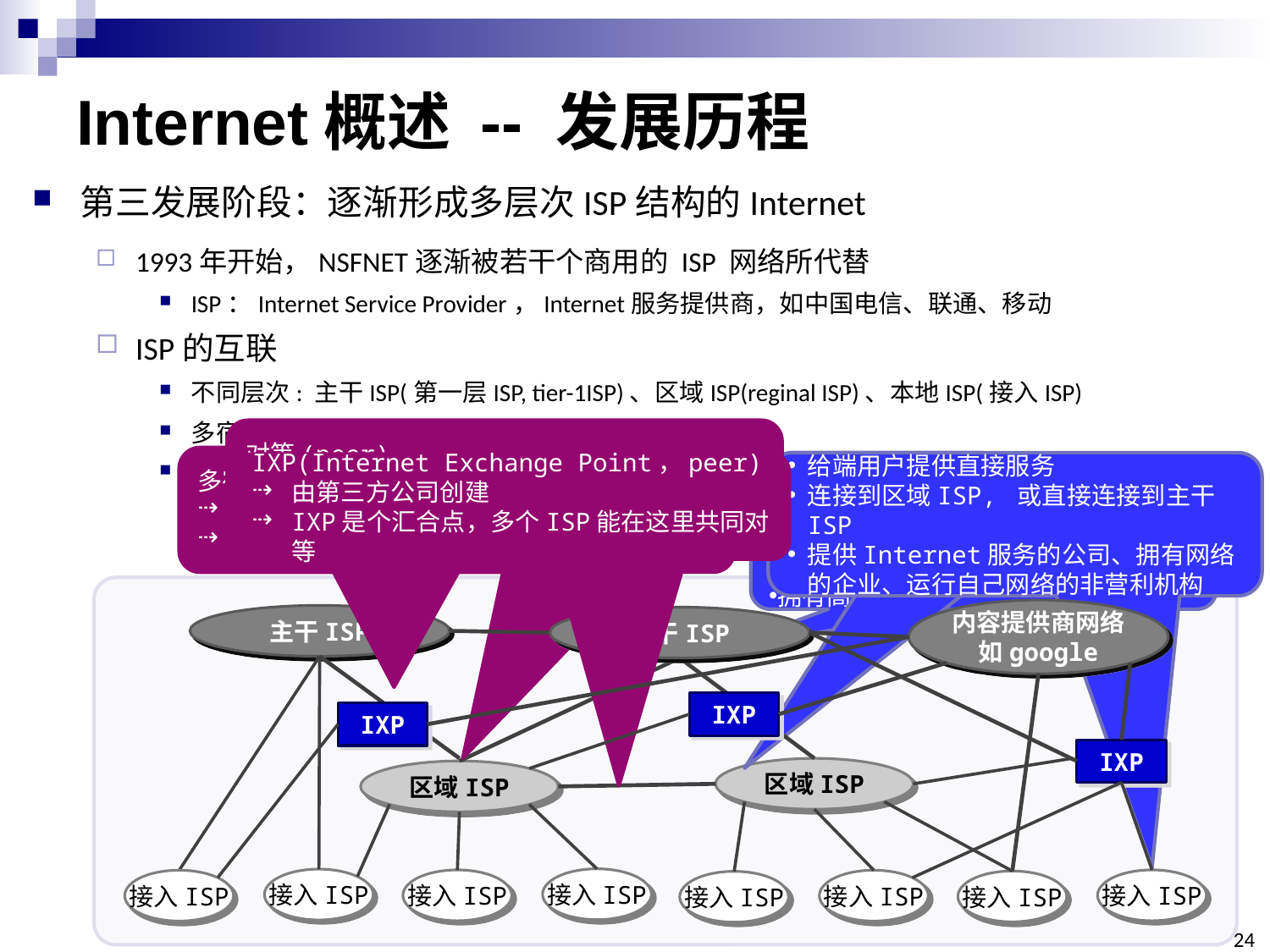

# Internet概述 -- 发展历程
第三发展阶段：逐渐形成多层次ISP结构的Internet
1993年开始，NSFNET逐渐被若干个商用的 ISP 网络所代替
ISP：Internet Service Provider，Internet服务提供商，如中国电信、联通、移动
ISP的互联
不同层次: 主干ISP(第一层ISP, tier-1ISP)、区域ISP(reginal ISP)、本地ISP(接入ISP)
多宿、对等、Internet交换点 (exchange Point, IXP)
内容提供商网络(content provider network)，在顶层，并通过与较低层对等绕过较高层
对等(peer)
对等方的网络直接相连，不经过上级ISP
相互之间无需结算和付费
多宿(multi-home)
任何ISP(除了一层ISP)可选择多宿
与两个或更多提供商ISP连接，保障可靠性
给端用户提供直接服务
连接到区域ISP, 或直接连接到主干ISP
提供Internet服务的公司、拥有网络的企业、运行自己网络的非营利机构
IXP(Internet Exchange Point，peer)
由第三方公司创建
IXP是个汇合点，多个ISP能在这里共同对等
较小的ISP，等级中的第二层
数据率低一些
通过一个或几个主干ISP连接起来
几个专门公司创建维护,AT&T、NTT等
服务面积最大，一般覆盖国家范围
拥有高速主干网

内容提供商网络
如google
主干ISP
主干ISP
IXP
IXP
IXP
区域ISP
区域ISP
接入ISP
接入ISP
接入ISP
接入ISP
接入ISP
接入ISP
接入ISP
接入ISP
24